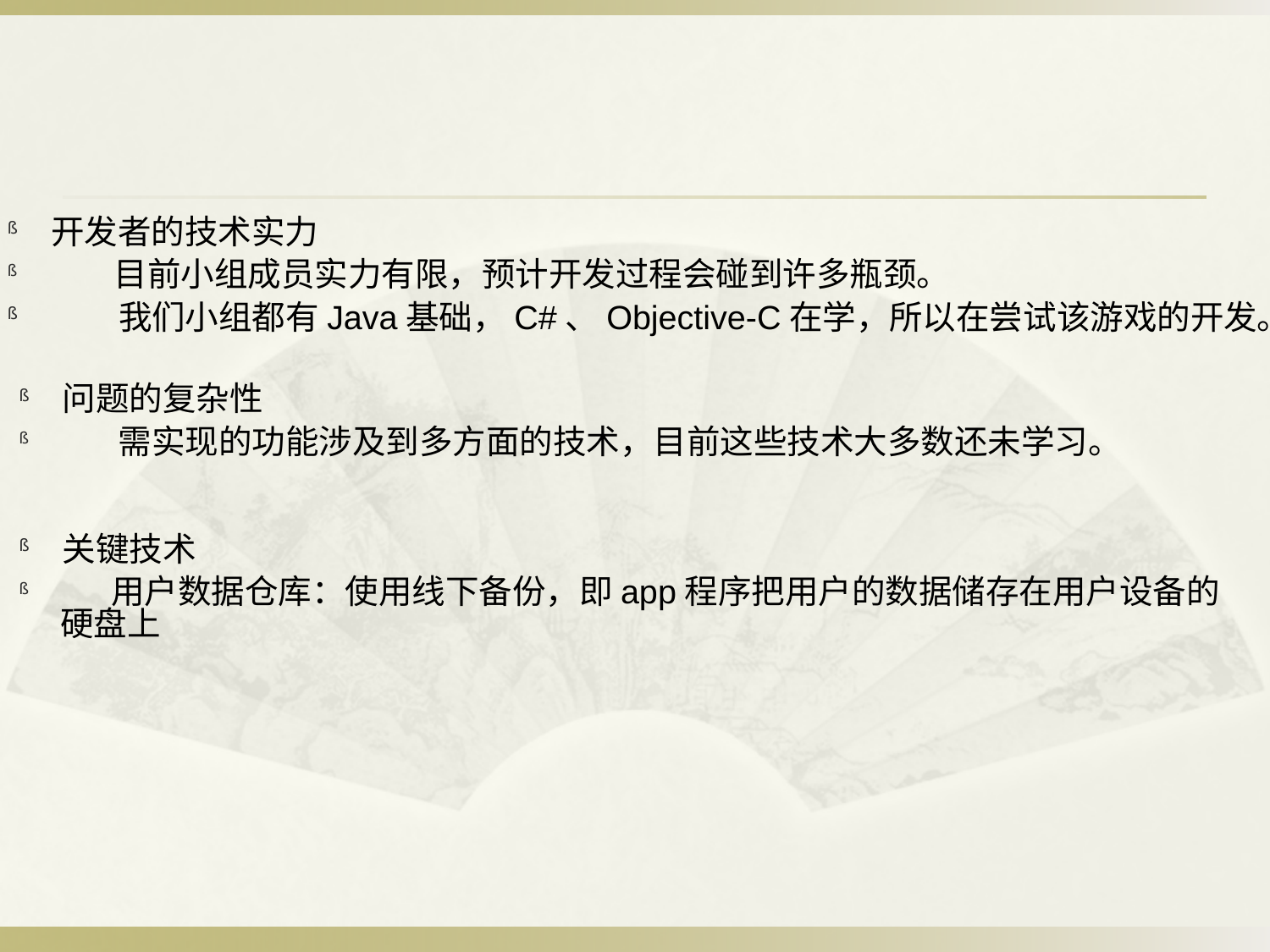

开发者的技术实力
        目前小组成员实力有限，预计开发过程会碰到许多瓶颈。
        我们小组都有Java基础，C#、Objective-C在学，所以在尝试该游戏的开发。
问题的复杂性
       需实现的功能涉及到多方面的技术，目前这些技术大多数还未学习。

关键技术
      用户数据仓库：使用线下备份，即app程序把用户的数据储存在用户设备的硬盘上